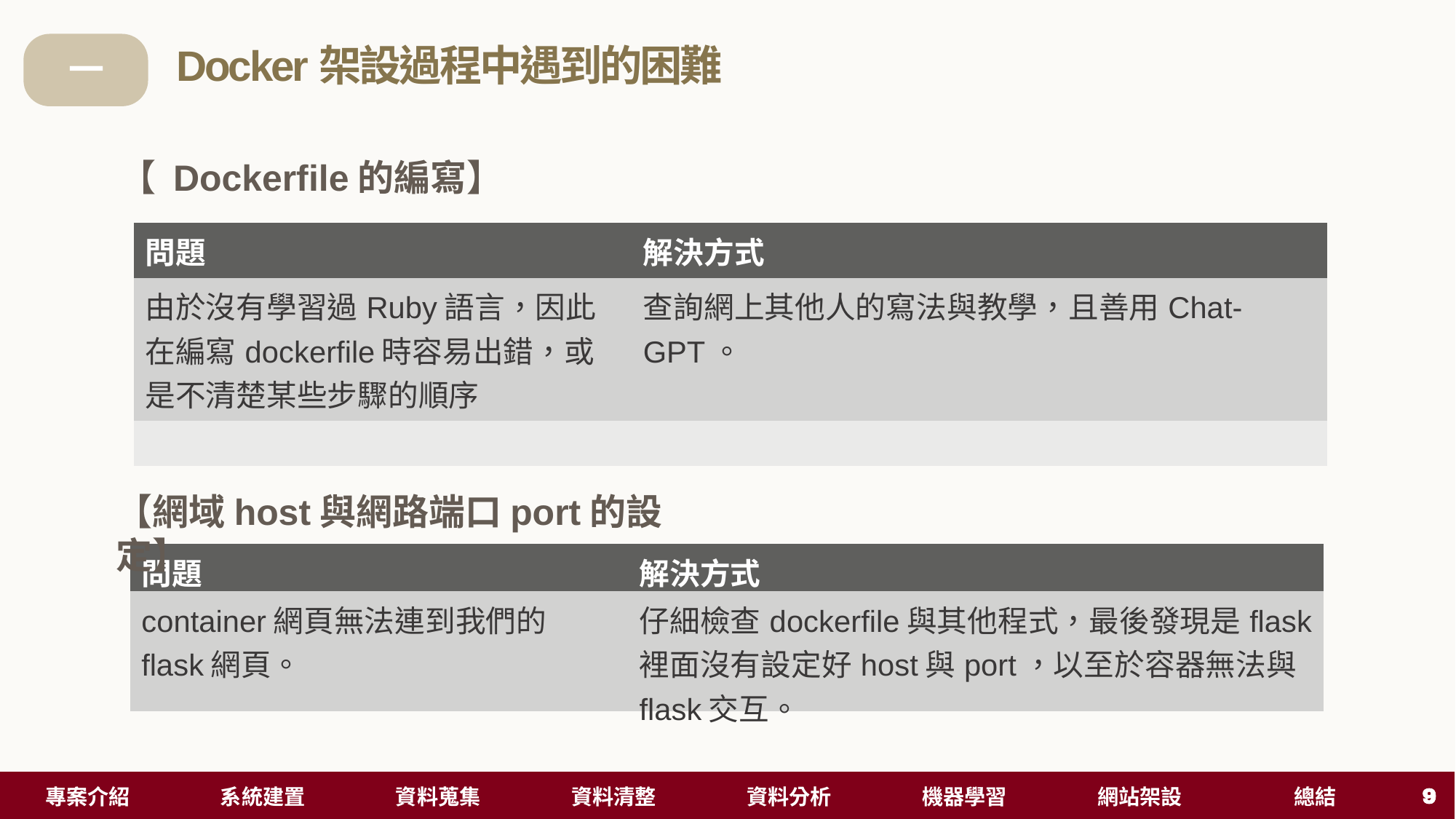

# Docker架設過程中遇到的困難
一
【 Dockerfile的編寫】

| 問題 | 解決方式 |
| --- | --- |
| 由於沒有學習過Ruby語言，因此在編寫dockerfile時容易出錯，或是不清楚某些步驟的順序 | 查詢網上其他人的寫法與教學，且善用Chat-GPT。 |
|  |  |
【網域host與網路端口port的設定】
| 問題 | 解決方式 |
| --- | --- |
| container網頁無法連到我們的flask網頁。 | 仔細檢查dockerfile與其他程式，最後發現是flask裡面沒有設定好host與port，以至於容器無法與flask交互。 |
9